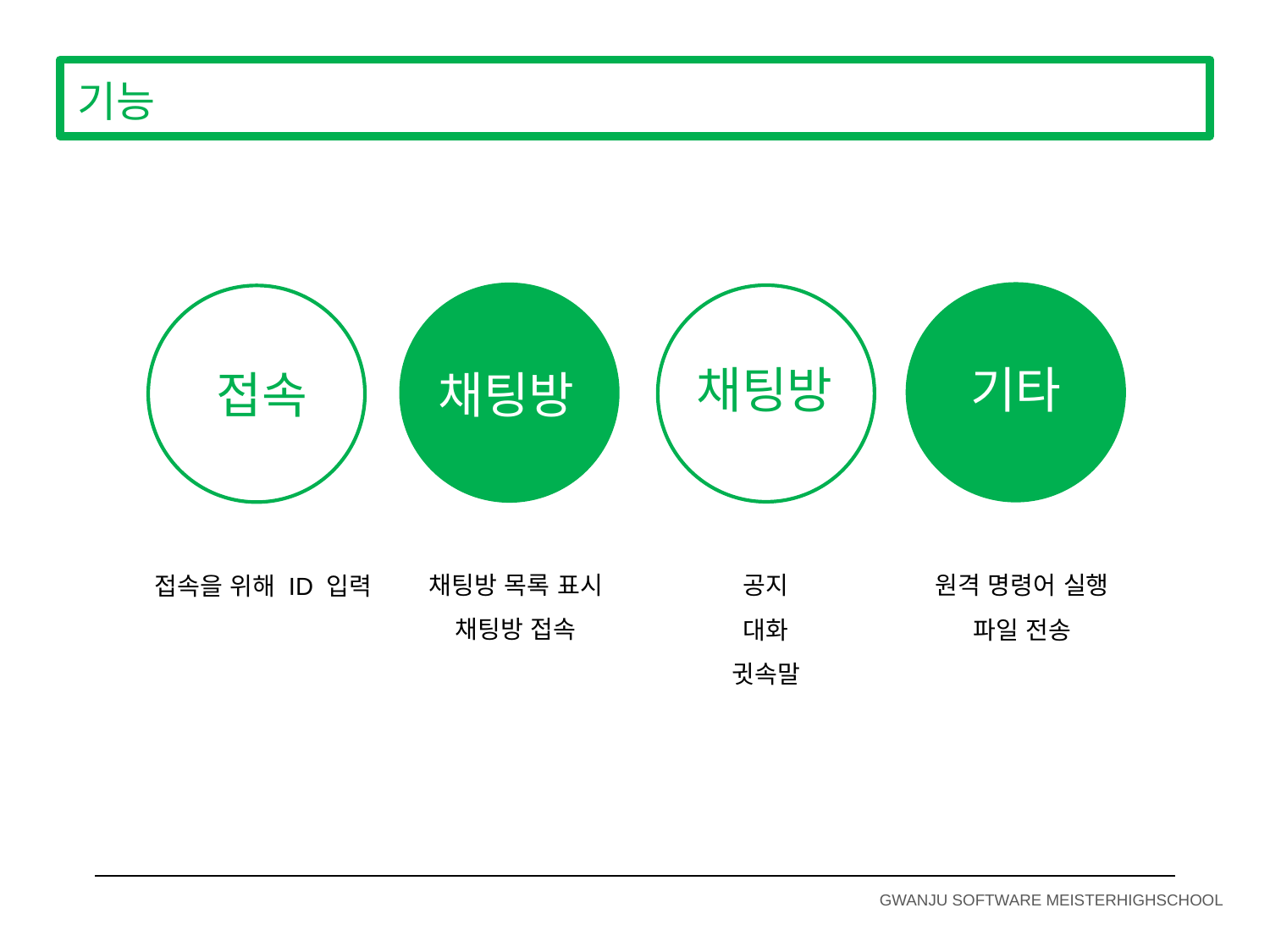

기능

기타

채팅방

채팅방

접속
채팅방 목록 표시
채팅방 접속
공지
대화
귓속말
원격 명령어 실행
파일 전송
접속을 위해 ID 입력
GWANJU SOFTWARE MEISTERHIGHSCHOOL